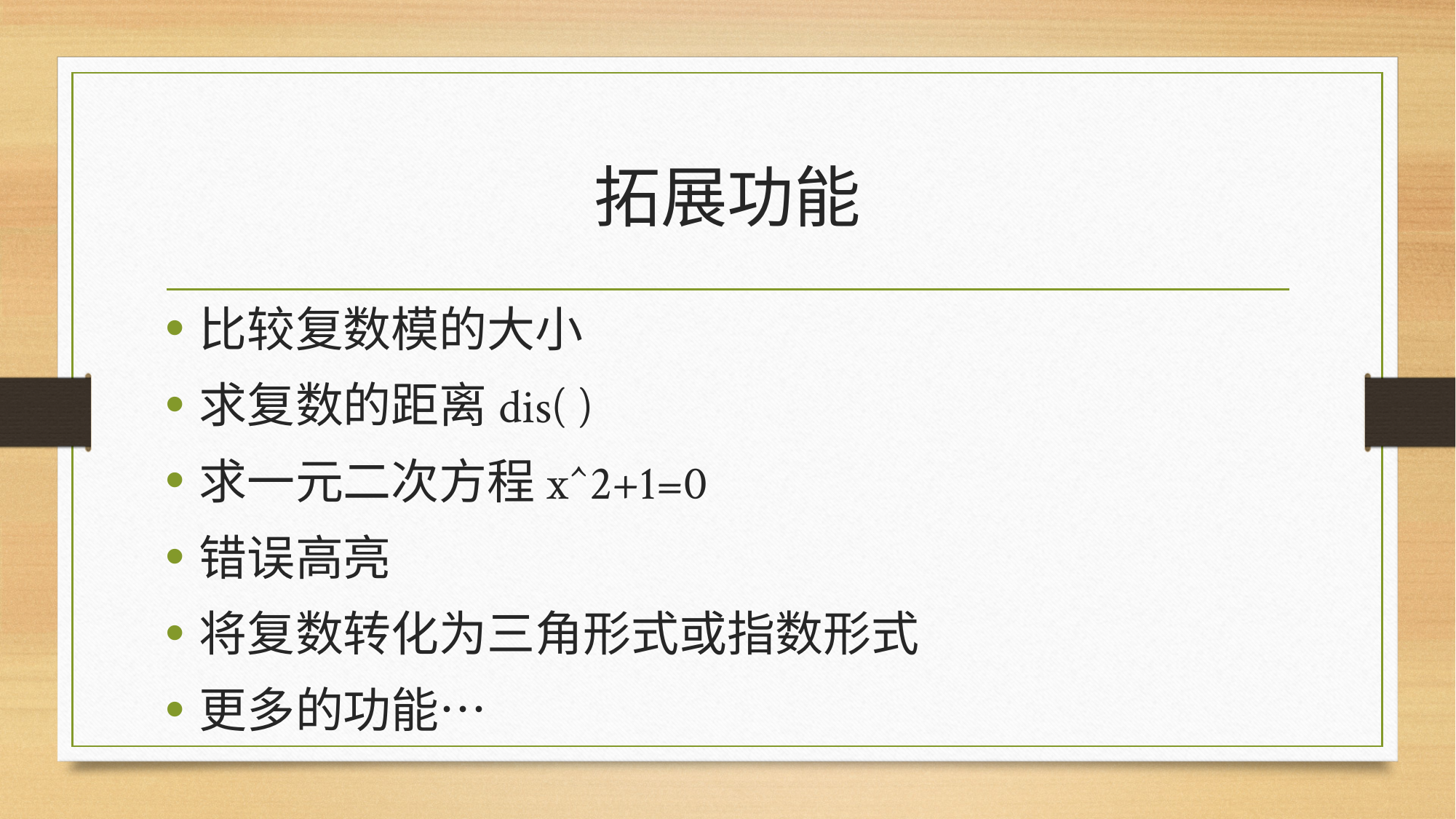

# 拓展功能
比较复数模的大小
求复数的距离dis( )
求一元二次方程x^2+1=0
错误高亮
将复数转化为三角形式或指数形式
更多的功能…